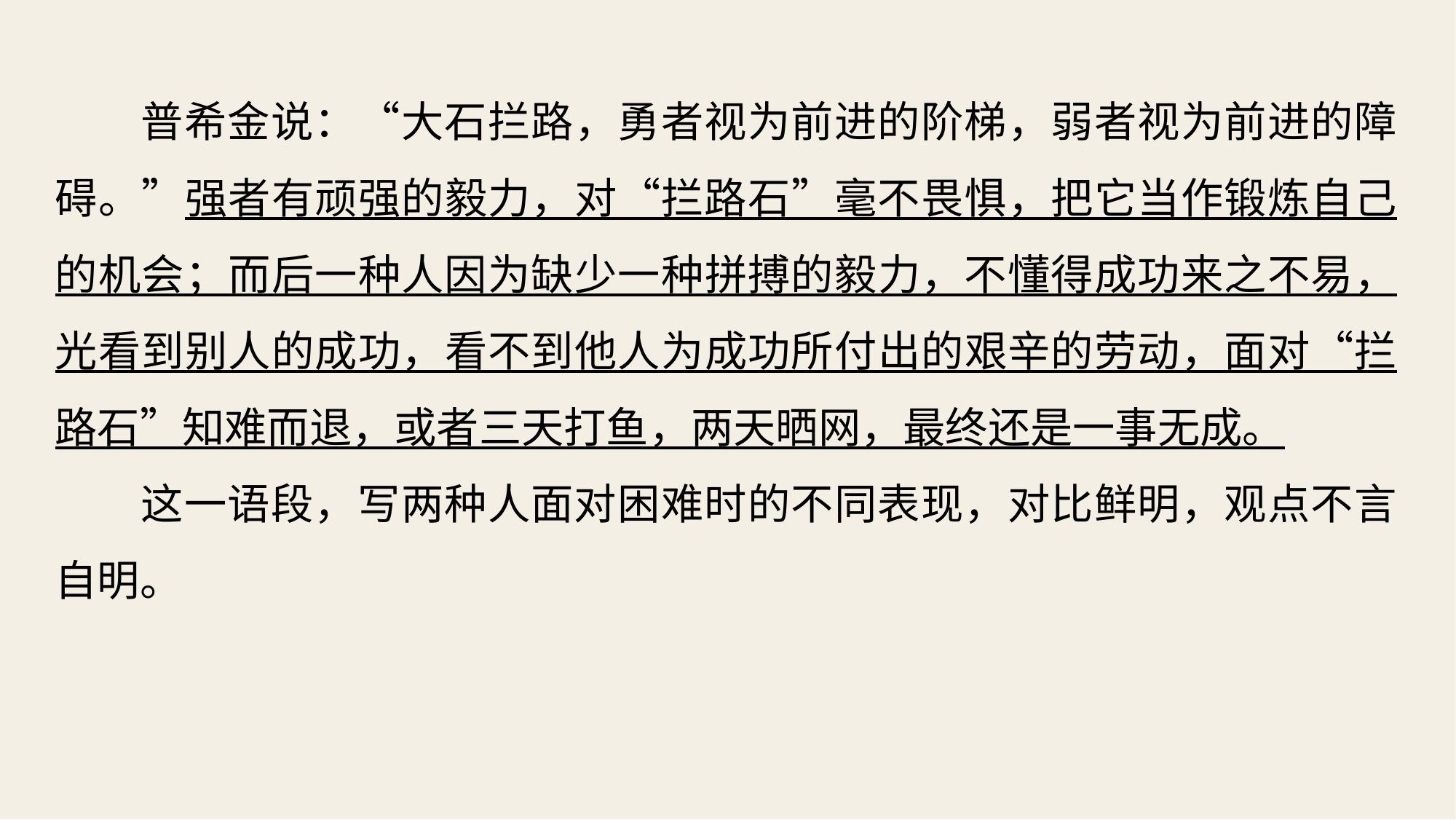

普希金说：“大石拦路，勇者视为前进的阶梯，弱者视为前进的障碍。”强者有顽强的毅力，对“拦路石”毫不畏惧，把它当作锻炼自己的机会；而后一种人因为缺少一种拼搏的毅力，不懂得成功来之不易，光看到别人的成功，看不到他人为成功所付出的艰辛的劳动，面对“拦路石”知难而退，或者三天打鱼，两天晒网，最终还是一事无成。
这一语段，写两种人面对困难时的不同表现，对比鲜明，观点不言自明。